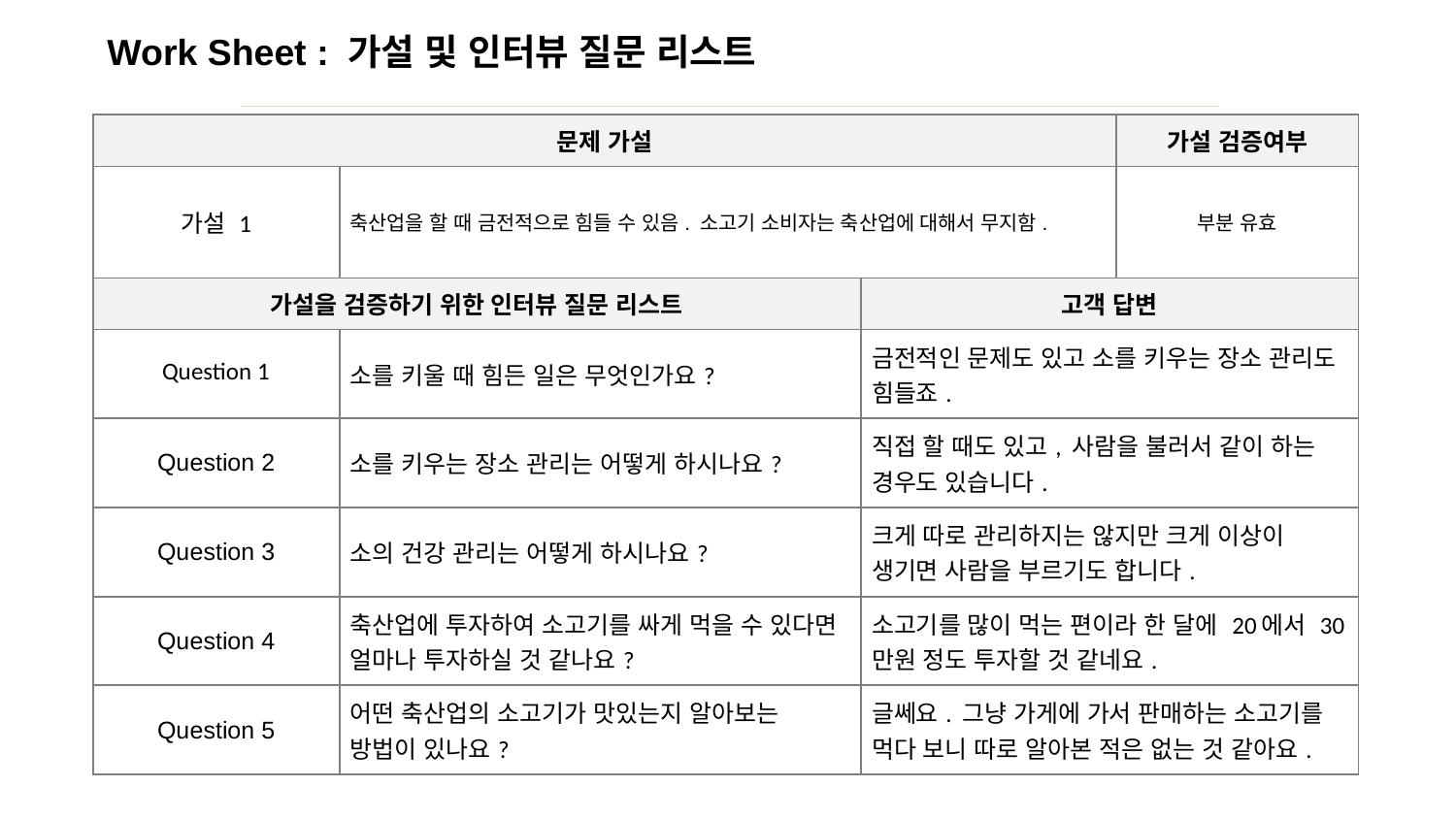

Work Sheet : 가설 및 인터뷰 질문 리스트
| 문제 가설 |  |  | 가설 검증여부 |
| --- | --- | --- | --- |
| 가설 1 | 축산업을 할 때 금전적으로 힘들 수 있음. 소고기 소비자는 축산업에 대해서 무지함. |  | 부분 유효 |
| 가설을 검증하기 위한 인터뷰 질문 리스트 |  | 고객 답변 |  |
| Question 1 | 소를 키울 때 힘든 일은 무엇인가요? | 금전적인 문제도 있고 소를 키우는 장소 관리도 힘들죠. |  |
| Question 2 | 소를 키우는 장소 관리는 어떻게 하시나요? | 직접 할 때도 있고, 사람을 불러서 같이 하는 경우도 있습니다. |  |
| Question 3 | 소의 건강 관리는 어떻게 하시나요? | 크게 따로 관리하지는 않지만 크게 이상이 생기면 사람을 부르기도 합니다. |  |
| Question 4 | 축산업에 투자하여 소고기를 싸게 먹을 수 있다면 얼마나 투자하실 것 같나요? | 소고기를 많이 먹는 편이라 한 달에 20에서 30만원 정도 투자할 것 같네요. |  |
| Question 5 | 어떤 축산업의 소고기가 맛있는지 알아보는 방법이 있나요? | 글쎄요. 그냥 가게에 가서 판매하는 소고기를 먹다 보니 따로 알아본 적은 없는 것 같아요. |  |